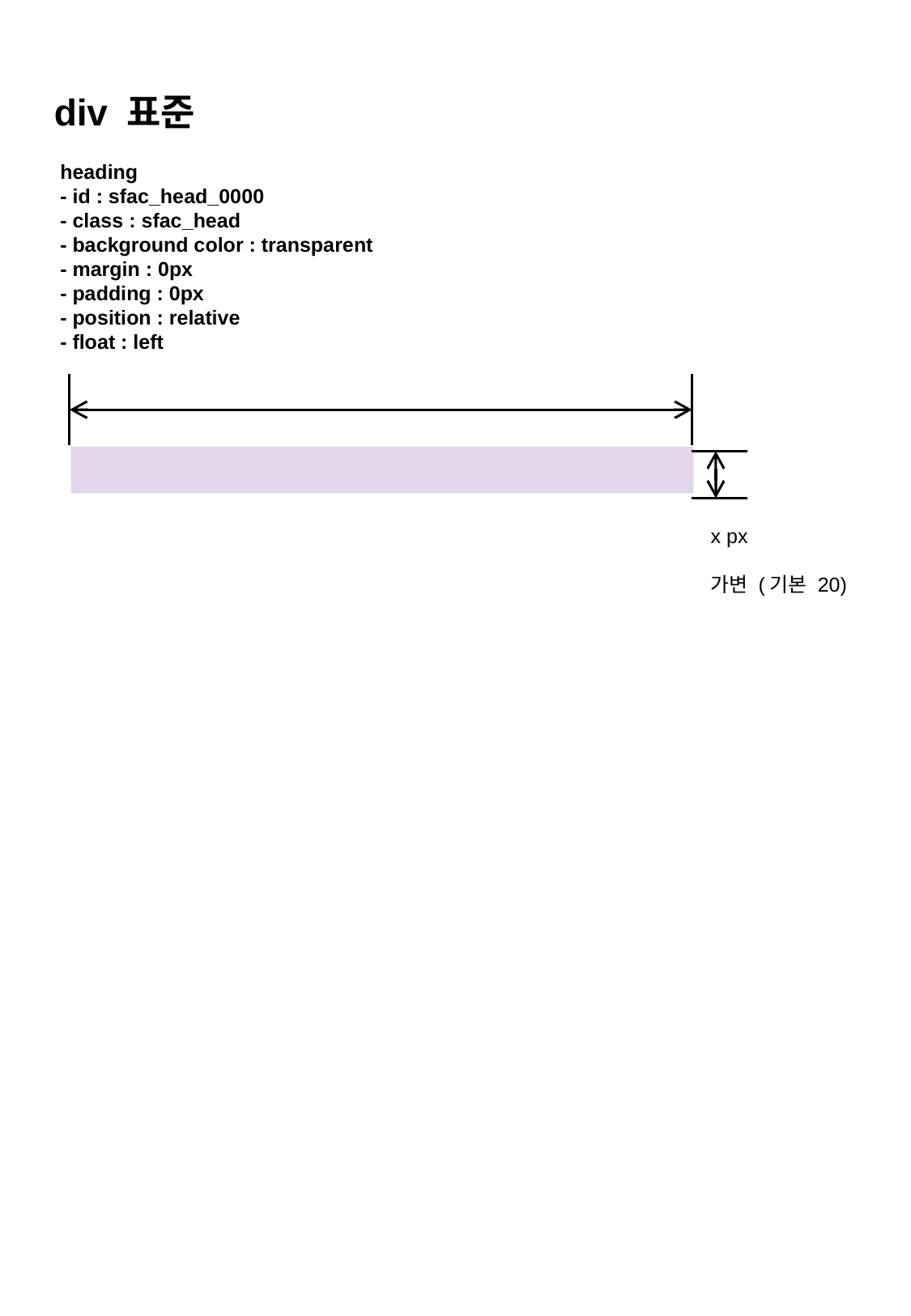

div 표준
heading
- id : sfac_head_0000
- class : sfac_head
- background color : transparent
- margin : 0px
- padding : 0px
- position : relative
- float : left

x px

가변 (기본 20)